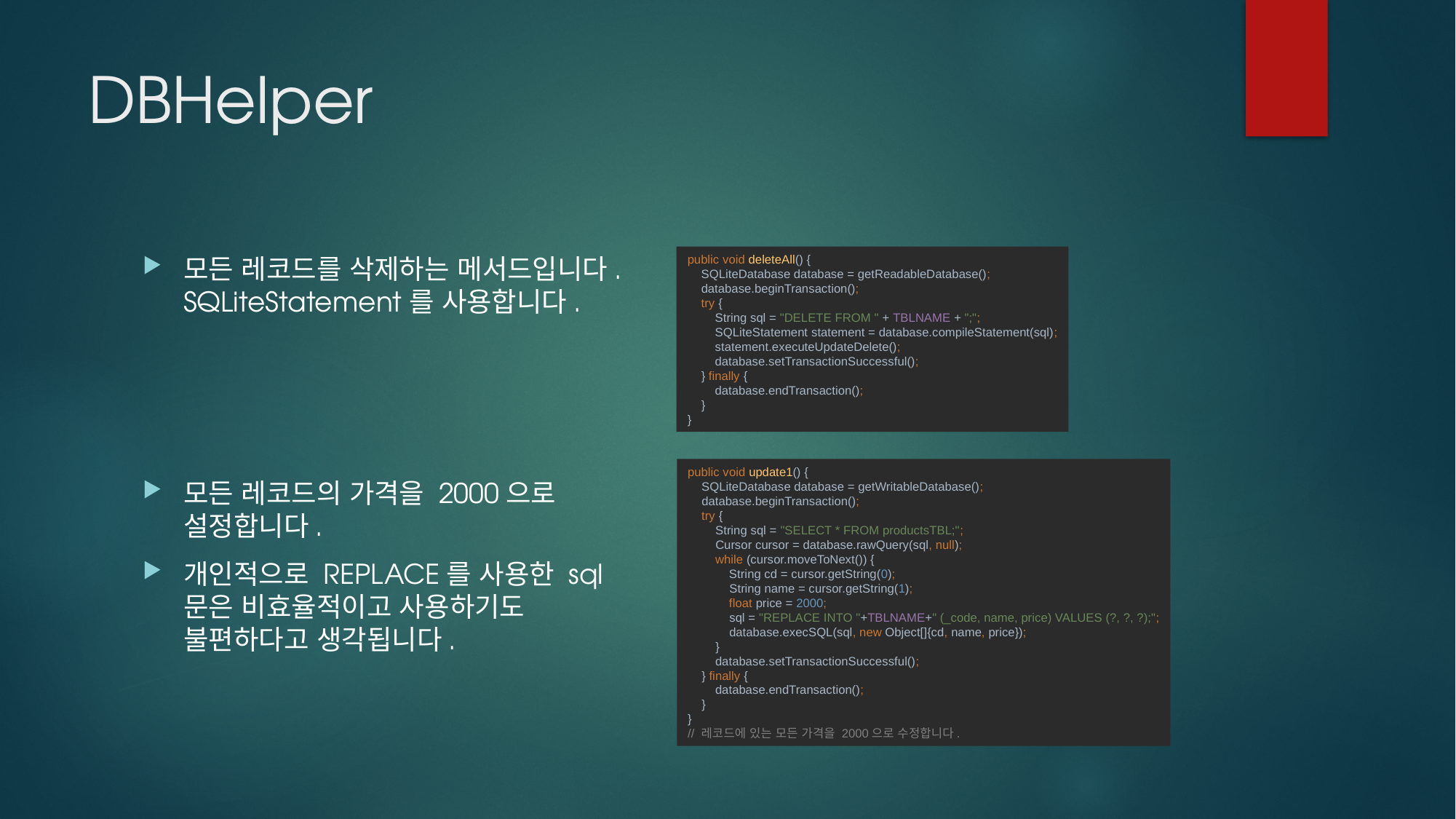

# DBHelper

public void deleteAll() {
    SQLiteDatabase database = getReadableDatabase();
    database.beginTransaction();
    try {
        String sql = "DELETE FROM " + TBLNAME + ";";
        SQLiteStatement statement = database.compileStatement(sql);
        statement.executeUpdateDelete();
        database.setTransactionSuccessful();
    } finally {
        database.endTransaction();
    }
}
모든 레코드를 삭제하는 메서드입니다. SQLiteStatement를 사용합니다.

모든 레코드의 가격을 2000으로 설정합니다.
개인적으로 REPLACE를 사용한 sql문은 비효율적이고 사용하기도 불편하다고 생각됩니다.
public void update1() {
    SQLiteDatabase database = getWritableDatabase();
    database.beginTransaction();
    try {
        String sql = "SELECT * FROM productsTBL;";
        Cursor cursor = database.rawQuery(sql, null);
        while (cursor.moveToNext()) {
            String cd = cursor.getString(0);
            String name = cursor.getString(1);
            float price = 2000;
            sql = "REPLACE INTO "+TBLNAME+" (_code, name, price) VALUES (?, ?, ?);";
            database.execSQL(sql, new Object[]{cd, name, price});
        }
        database.setTransactionSuccessful();
    } finally {
        database.endTransaction();
    }
}
// 레코드에 있는 모든 가격을 2000으로 수정합니다.